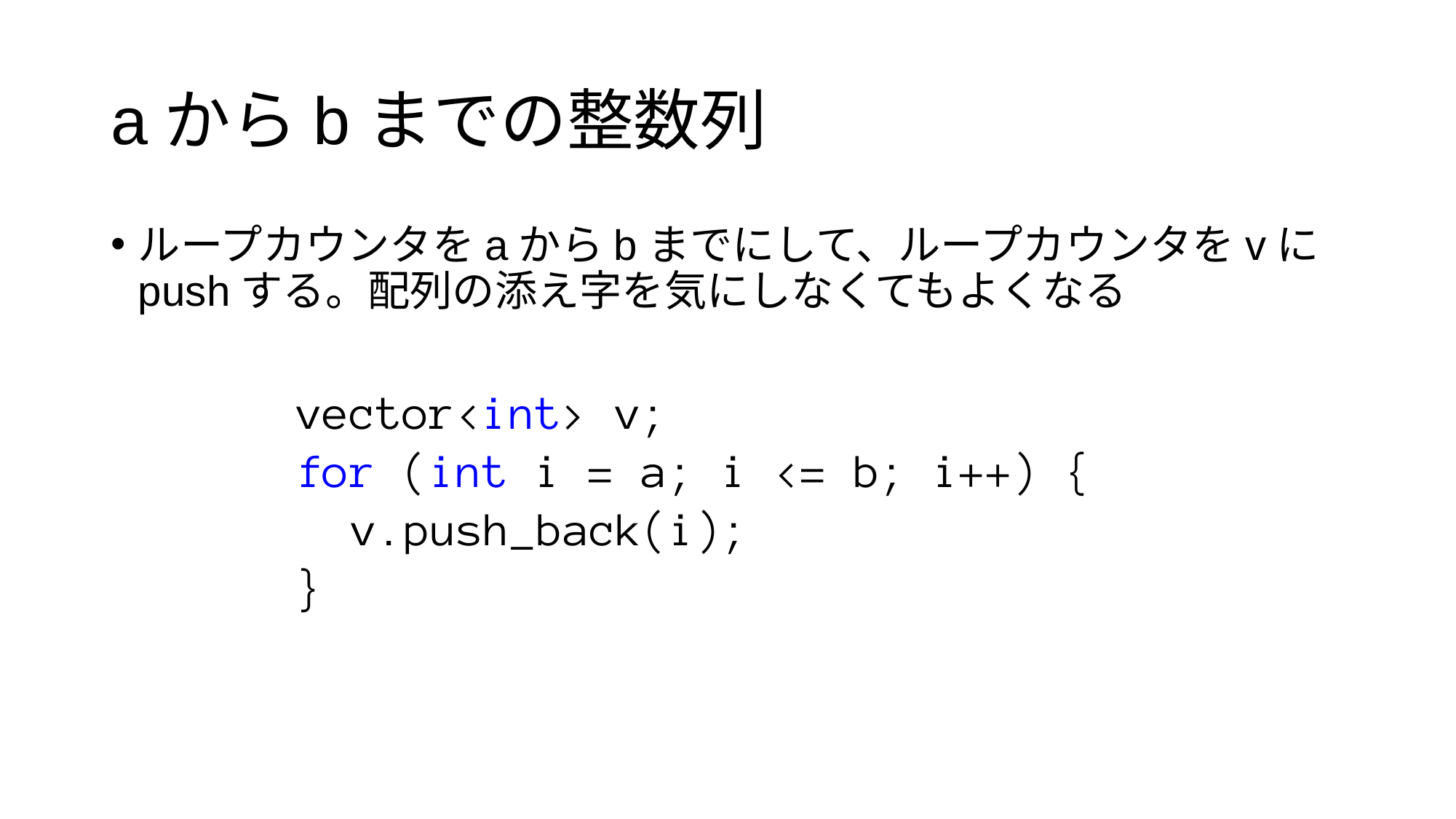

# aからbまでの整数列
ループカウンタをaからbまでにして、ループカウンタをvにpushする。配列の添え字を気にしなくてもよくなる
vector<int> v;
for (int i = a; i <= b; i++) {
v.push_back(i);
}